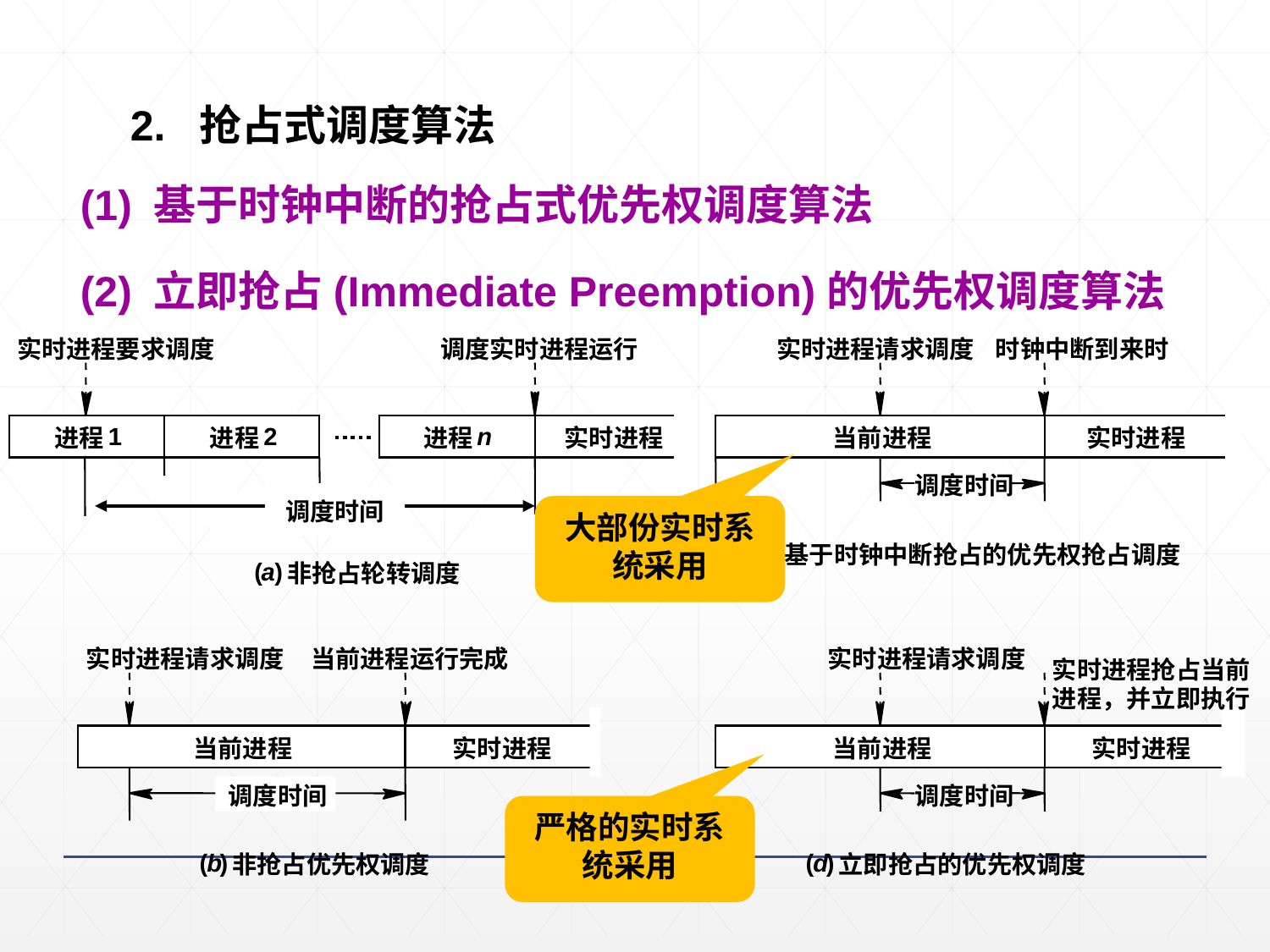

112
2.  抢占式调度算法
(1) 基于时钟中断的抢占式优先权调度算法
(2) 立即抢占(Immediate Preemption)的优先权调度算法

实时进程要求调度
调度实时进程运行
实时进程请求调度
时钟中断到来时

1

2

n
进程
进程
进程
实时进程
当前进程
实时进程

调度时间

(
c
)
基于时钟中断抢占的优先权抢占调度
(
a
)
非抢占轮转调度
实时进程请求调度
当前进程运行完成
实时进程请求调度
实时进程抢占当前

进程，并立即执行

当前进程
实时进程
当前进程
实时进程

调度时间
调度时间

(
b
)
(
d
)
非抢占优先权调度
立即抢占的优先权调度
调度时间
大部份实时系统采用
严格的实时系统采用